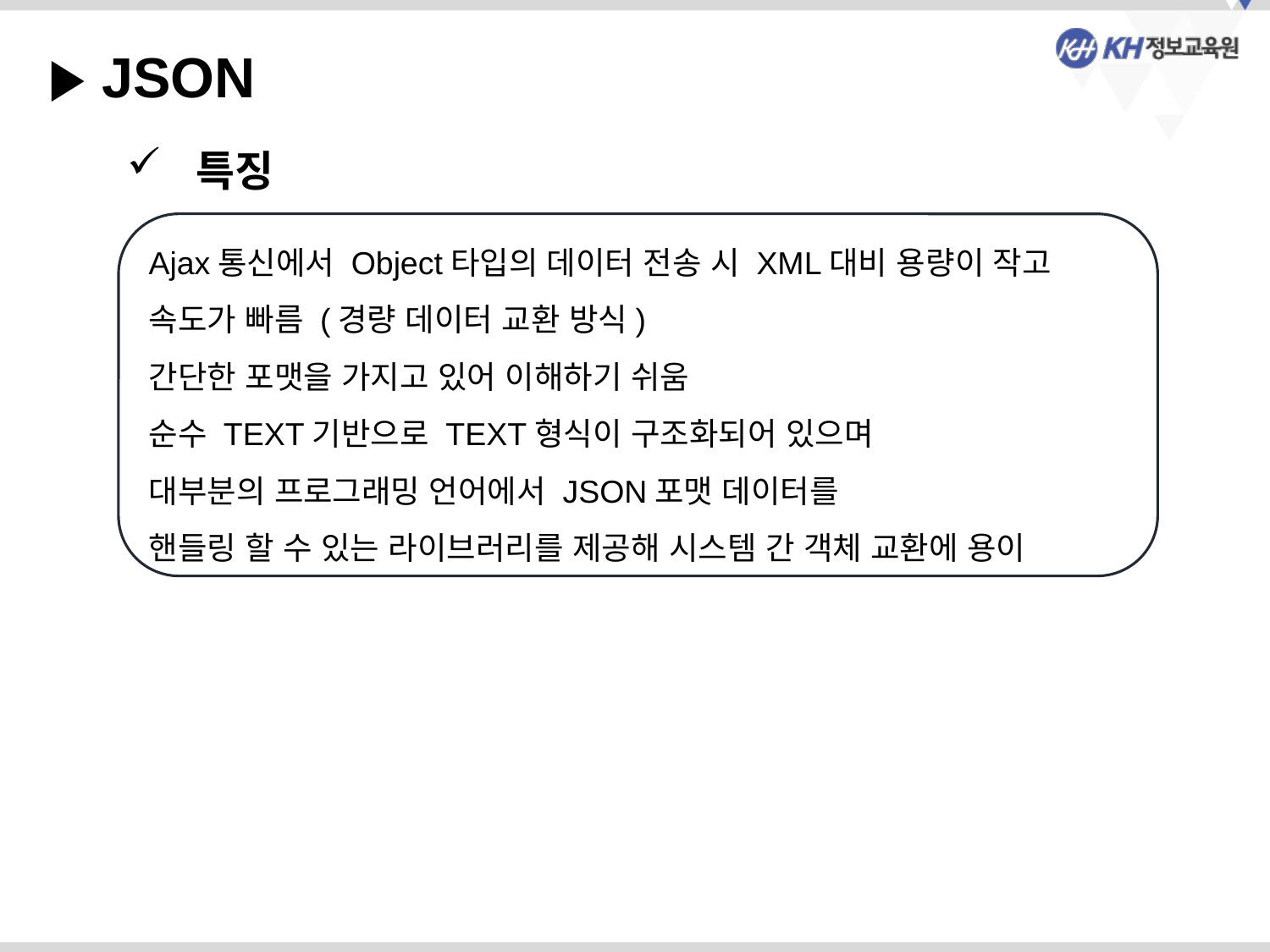

▶ JSON
 특징
Ajax통신에서 Object타입의 데이터 전송 시 XML대비 용량이 작고
속도가 빠름 (경량 데이터 교환 방식)
간단한 포맷을 가지고 있어 이해하기 쉬움
순수 TEXT기반으로 TEXT형식이 구조화되어 있으며
대부분의 프로그래밍 언어에서 JSON포맷 데이터를
핸들링 할 수 있는 라이브러리를 제공해 시스템 간 객체 교환에 용이